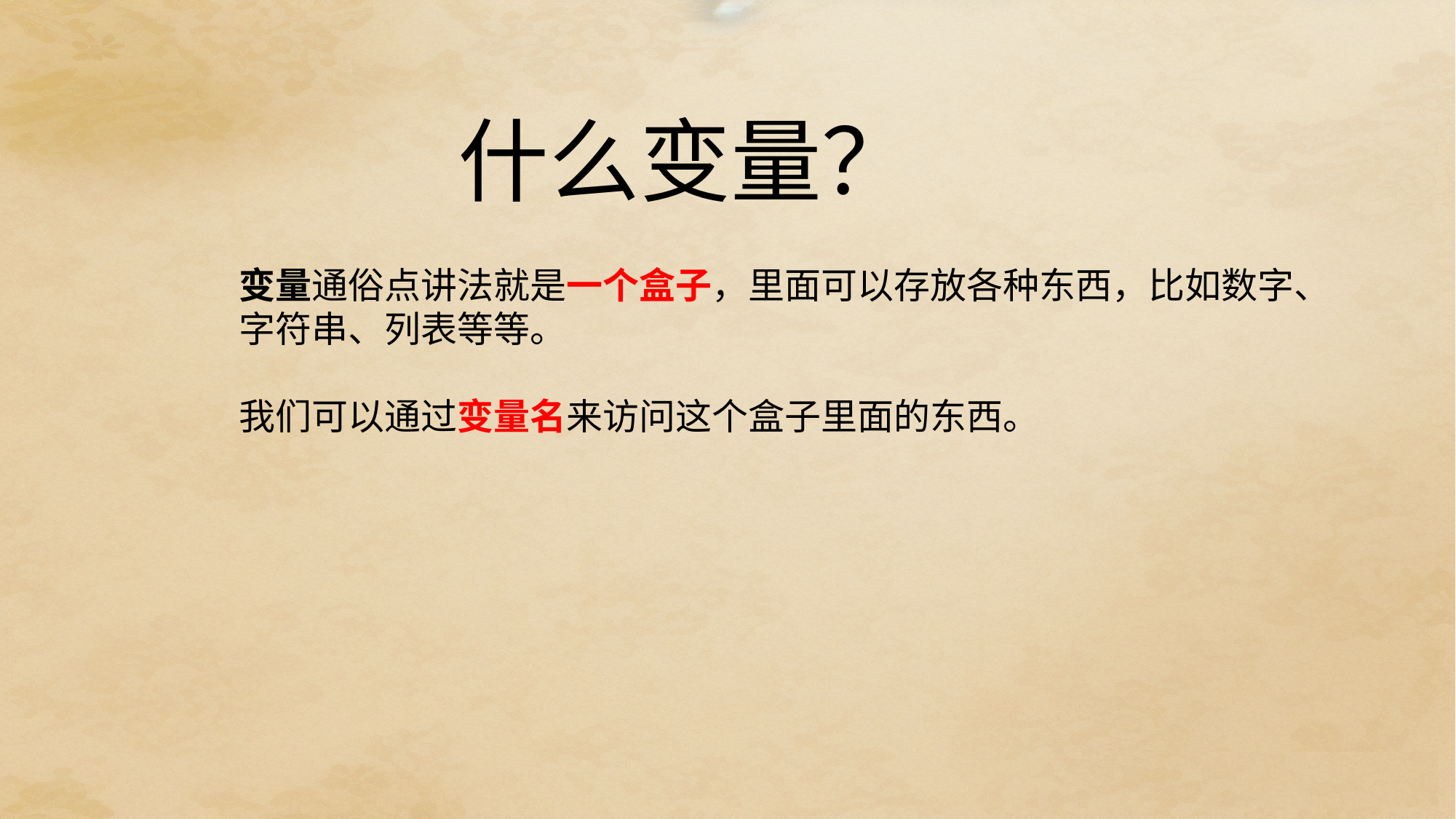

# 什么变量？
变量通俗点讲法就是一个盒子，里面可以存放各种东西，比如数字、字符串、列表等等。

我们可以通过变量名来访问这个盒子里面的东西。